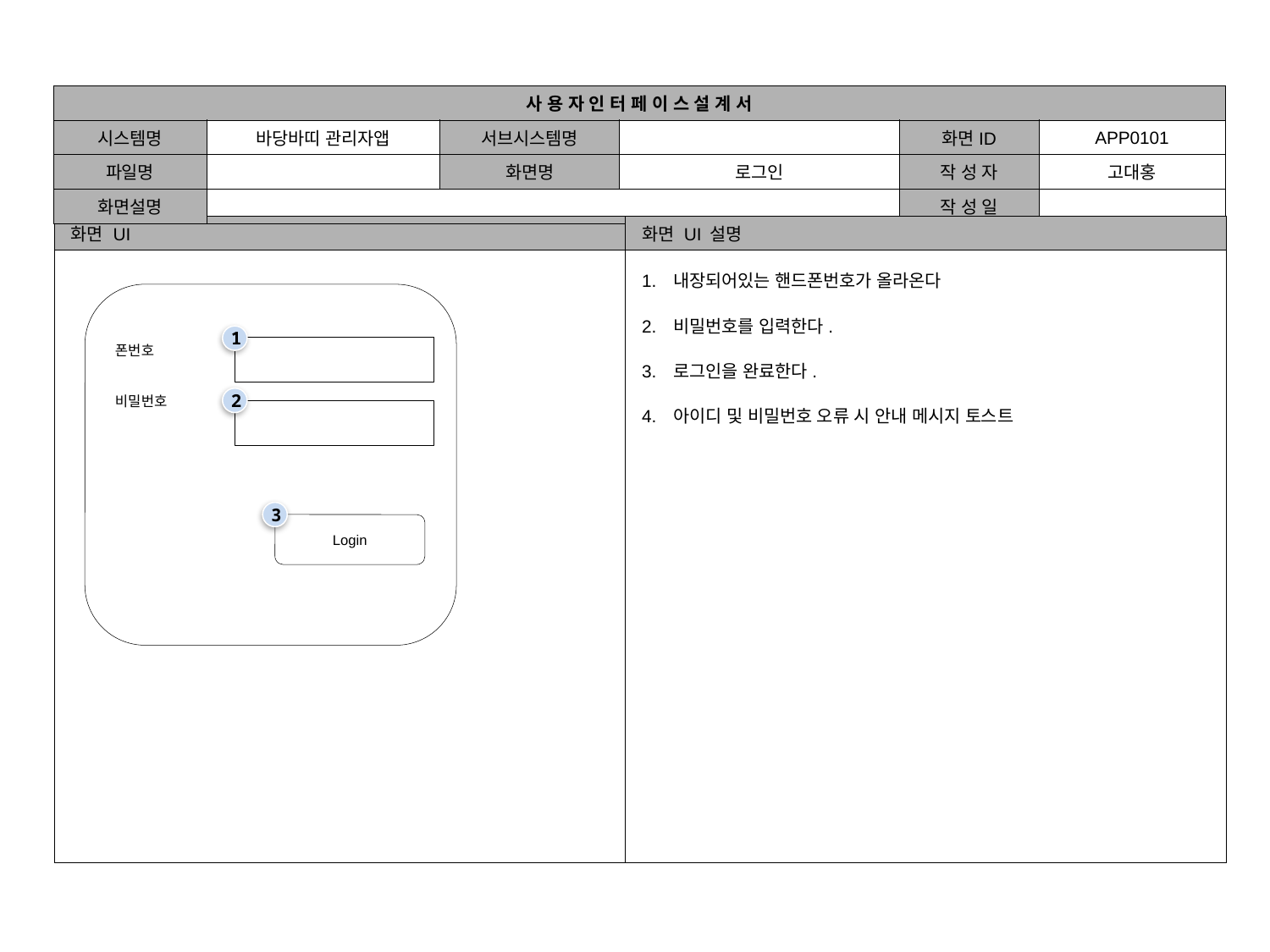

| 사 용 자 인 터 페 이 스 설 계 서 |  |  |  |  |  |
| --- | --- | --- | --- | --- | --- |
| 시스템명 | 바당바띠 관리자앱 | 서브시스템명 |  | 화면ID | APP0101 |
| 파일명 |  | 화면명 | 로그인 | 작 성 자 | 고대홍 |
| 화면설명 |  |  |  | 작 성 일 |  |
| 화면 UI |
| --- |
|  |
| 화면 UI 설명 |
| --- |
| 내장되어있는 핸드폰번호가 올라온다 비밀번호를 입력한다. 로그인을 완료한다. 아이디 및 비밀번호 오류 시 안내 메시지 토스트 |

폰번호

비밀번호
1

2

3
Login